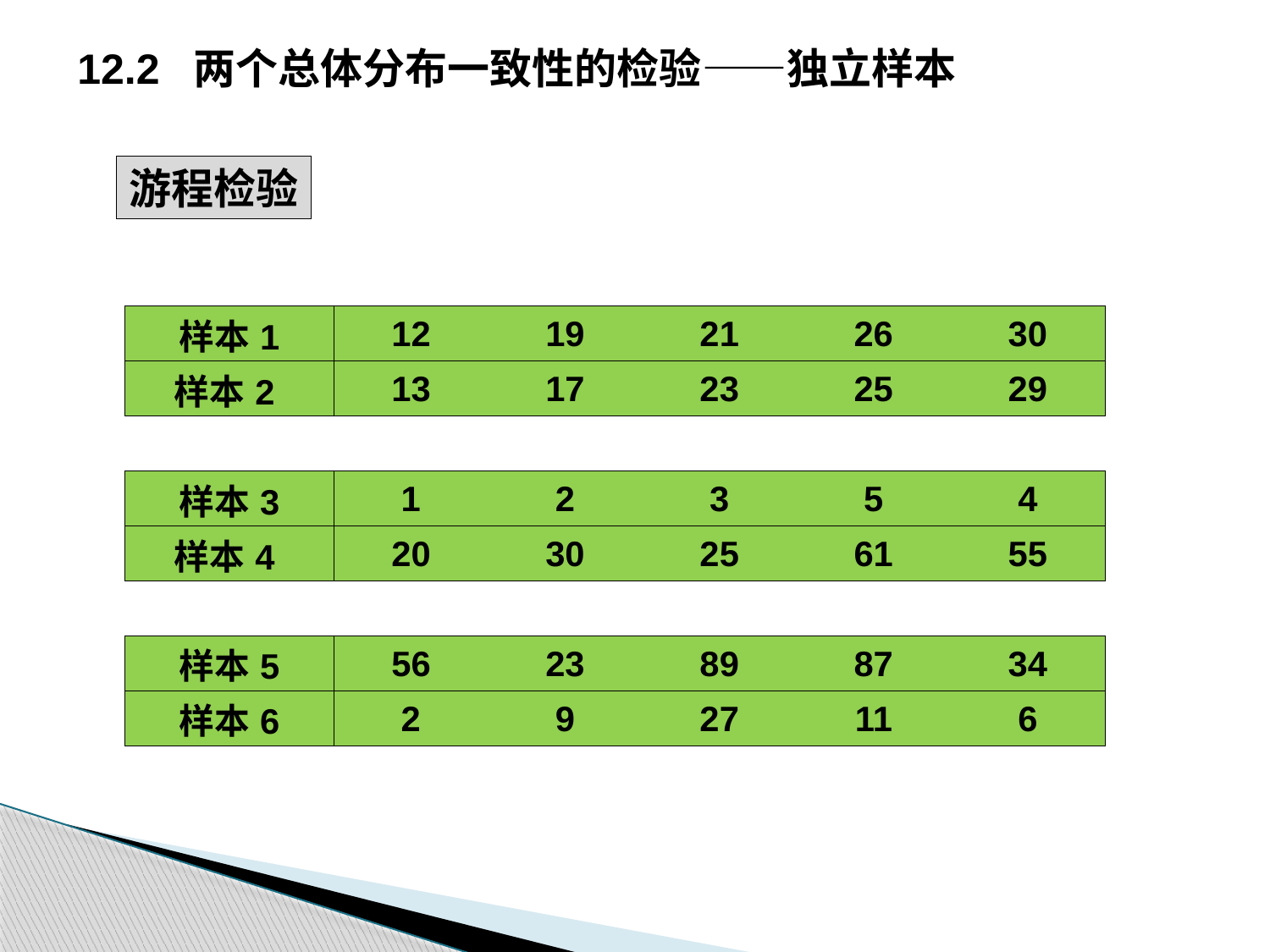

12.2  两个总体分布一致性的检验——独立样本
游程检验
| 样本1 | 12 | 19 | 21 | 26 | 30 |
| --- | --- | --- | --- | --- | --- |
| 样本2 | 13 | 17 | 23 | 25 | 29 |
|  |  |  |  |  |  |
| 样本3 | 1 | 2 | 3 | 5 | 4 |
| 样本4 | 20 | 30 | 25 | 61 | 55 |
|  |  |  |  |  |  |
| 样本5 | 56 | 23 | 89 | 87 | 34 |
| 样本6 | 2 | 9 | 27 | 11 | 6 |